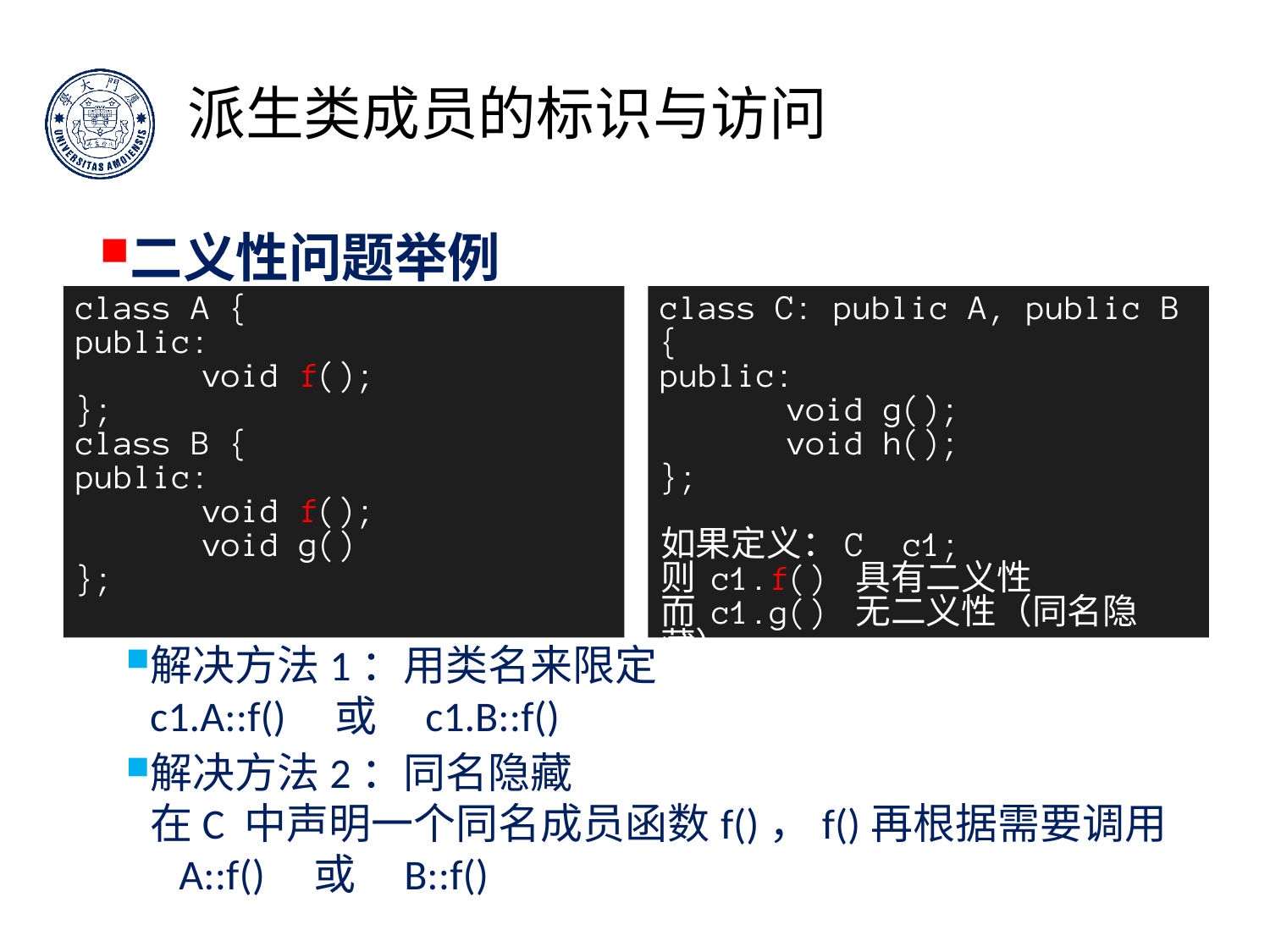

派生类成员的标识与访问
二义性问题举例

解决方法1：用类名来限定
c1.A::f()    或    c1.B::f()
解决方法2：同名隐藏
在C 中声明一个同名成员函数f()，f()再根据需要调用   A::f()    或    B::f()

class A {
public:
	void f();
};
class B {
public:
	void f();
	void g()
};
class C: public A, public B {
public:
	void g();
	void h();
};

如果定义：C  c1;
则 c1.f() 具有二义性
而 c1.g() 无二义性（同名隐藏）